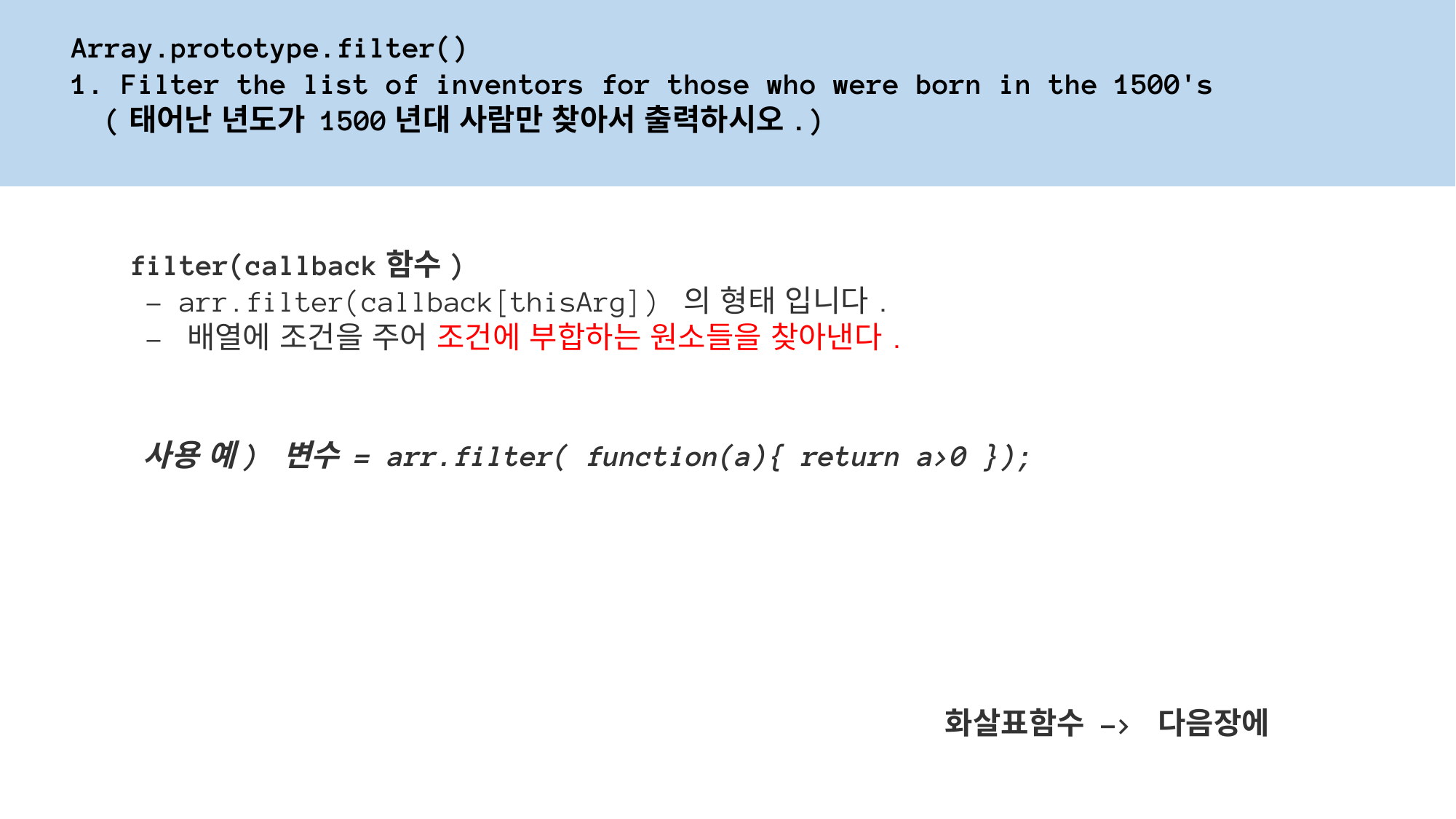

Array.prototype.filter()
1. Filter the list of inventors for those who were born in the 1500's
  (태어난 년도가 1500년대 사람만 찾아서 출력하시오.)
filter(callback함수)
 - arr.filter(callback[thisArg]) 의 형태 입니다.
 - 배열에 조건을 주어 조건에 부합하는 원소들을 찾아낸다.
사용 예) 변수 = arr.filter( function(a){ return a>0 });
화살표함수 -> 다음장에